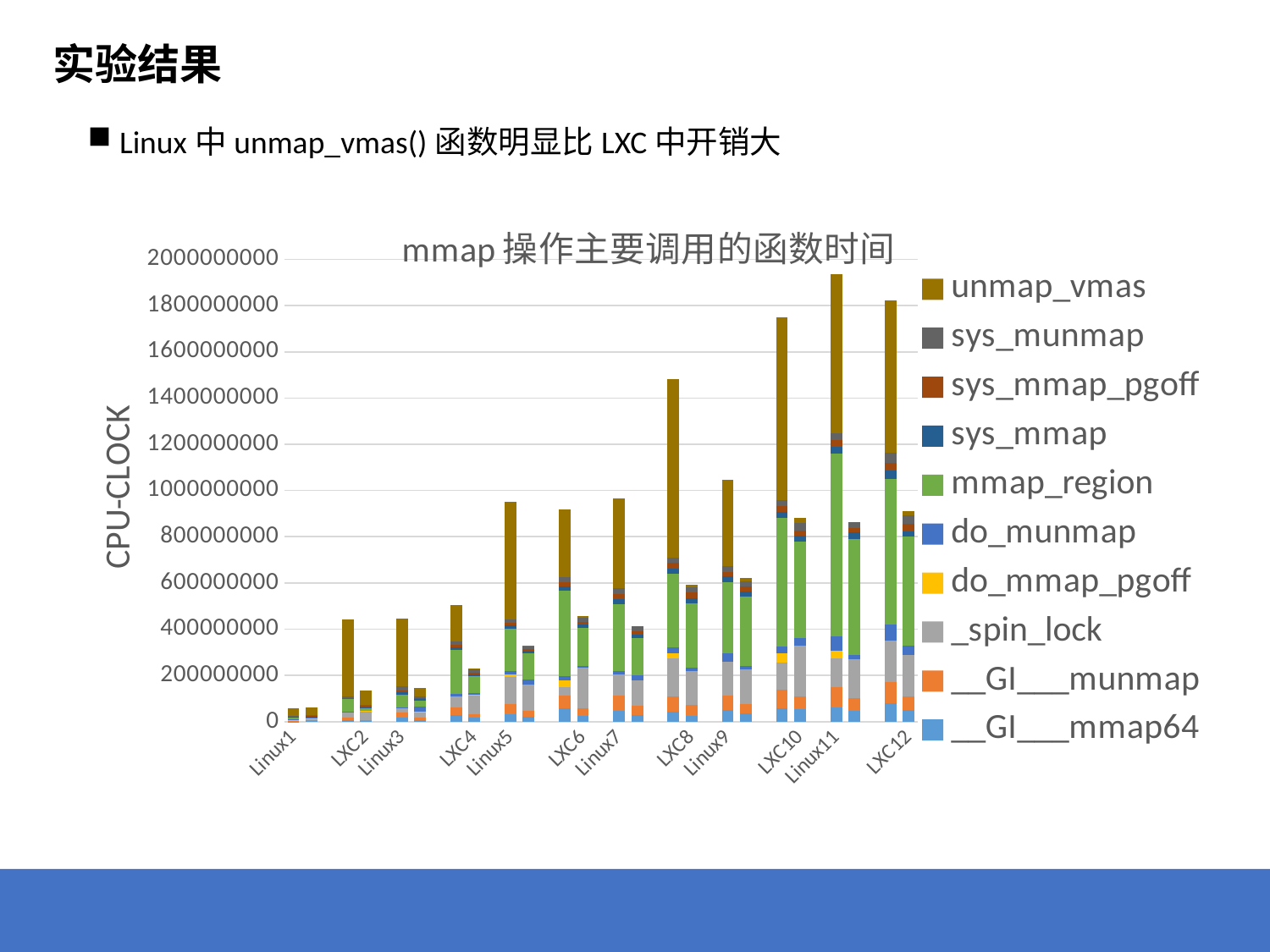

实验结果
Linux中unmap_vmas()函数明显比LXC中开销大

### Chart: mmap操作主要调用的函数时间

| Category | __GI___mmap64 | __GI___munmap | _spin_lock | do_mmap_pgoff | do_munmap | mmap_region | sys_mmap | sys_mmap_pgoff | sys_munmap | unmap_vmas |
|---|---|---|---|---|---|---|---|---|---|---|
| Linux1 | 1250700.0 | 1762350.0 | 2245575.0 | 2245575.0 | 4491150.0 | 8754900.0 | 739050.0 | 3013050.0 | 1989750.0 | 32262375.0 |
| LXC1 | 1513200.0 | 3492000.0 | 5238000.0 | 3492000.0 | 2502600.0 | 5499900.0 | 989400.0 | 1251300.0 | 2997300.0 | 32999400.0 |
|  | None | None | None | None | None | None | None | None | None | None |
| Linux2 | 7186925.0 | 9417350.0 | 21560775.0 | 0.0 | 3469550.0 | 55264975.0 | 3717375.0 | 2478250.0 | 5204325.0 | 332581150.0 |
| LXC2 | 2782500.0 | 3776250.0 | 35973750.0 | 4770000.0 | 0.0 | 12985000.0 | 2981250.0 | 4968750.0 | 2782500.0 | 64262500.0 |
|  | None | None | None | None | None | None | None | None | None | None |
| Linux3 | 17550000.0 | 22113000.0 | 18603000.0 | 0.0 | 4914000.0 | 55107000.0 | 9828000.0 | 7371000.0 | 16848000.0 | 294138000.0 |
| LXC3 | 7674650.0 | 9931900.0 | 22572500.0 | 3837325.0 | 21218150.0 | 27087000.0 | 4965950.0 | 6320300.0 | 5191675.0 | 37018900.0 |
|  | None | None | None | None | None | None | None | None | None | None |
| Linux4 | 29671425.0 | 31084350.0 | 48981400.0 | 0.0 | 10832425.0 | 188390000.0 | 10832425.0 | 14129250.0 | 14600225.0 | 156834675.0 |
| LXC4 | 17927000.0 | 13100500.0 | 82740000.0 | 3102750.0 | 7239750.0 | 72397500.0 | 8618750.0 | 7584500.0 | 13100500.0 | 3102750.0 |
|  | None | None | None | None | None | None | None | None | None | None |
| Linux5 | 33247200.0 | 44527500.0 | 116365200.0 | 10092900.0 | 13061400.0 | 185234400.0 | 14248800.0 | 11280300.0 | 14842500.0 | 506426100.0 |
| LXC5 | 20473875.0 | 28208450.0 | 112378825.0 | 0.0 | 23203725.0 | 111923850.0 | 9099500.0 | 7279600.0 | 11829350.0 | 4549750.0 |
|  | None | None | None | None | None | None | None | None | None | None |
| Linux6 | 56611400.0 | 56611400.0 | 35830000.0 | 31530400.0 | 15048600.0 | 371915400.0 | 17915000.0 | 17198400.0 | 22931200.0 | 293806000.0 |
| LXC6 | 25964400.0 | 31914575.0 | 174718775.0 | 0.0 | 9736650.0 | 162818425.0 | 15145900.0 | 10818500.0 | 19473300.0 | 8113875.0 |
|  | None | None | None | None | None | None | None | None | None | None |
| Linux7 | 45484575.0 | 67029900.0 | 93363075.0 | 0.0 | 11969625.0 | 291260875.0 | 22343300.0 | 20747350.0 | 23939250.0 | 389411800.0 |
| LXC7 | 29171725.0 | 38481850.0 | 112342175.0 | 0.0 | 19861600.0 | 161996175.0 | 14275525.0 | 15516875.0 | 20482275.0 | 0.0 |
|  | None | None | None | None | None | None | None | None | None | None |
| Linux8 | 45077550.0 | 65316450.0 | 164671050.0 | 19318950.0 | 26678550.0 | 317382750.0 | 22078800.0 | 25758600.0 | 22078800.0 | 771838050.0 |
| LXC8 | 26584500.0 | 47421000.0 | 146574000.0 | 0.0 | 13651500.0 | 278059500.0 | 22273500.0 | 24429000.0 | 23710500.0 | 9340500.0 |
|  | None | None | None | None | None | None | None | None | None | None |
| Linux9 | 51304050.0 | 59854725.0 | 146311550.0 | 0.0 | 37052925.0 | 308774375.0 | 24701950.0 | 19001500.0 | 24701950.0 | 375279625.0 |
| LXC9 | 34590275.0 | 42634525.0 | 148014200.0 | 0.0 | 16892925.0 | 297637250.0 | 23328325.0 | 20915050.0 | 22523900.0 | 16088500.0 |
|  | None | None | None | None | None | None | None | None | None | None |
| Linux10 | 59304700.0 | 78692775.0 | 116328450.0 | 41057100.0 | 28511875.0 | 556551800.0 | 26230925.0 | 26230925.0 | 26230925.0 | 790349175.0 |
| LXC10 | 54963700.0 | 55911350.0 | 217959500.0 | 0.0 | 34115400.0 | 417913650.0 | 23691250.0 | 21795950.0 | 34115400.0 | 20848300.0 |
|  | None | None | None | None | None | None | None | None | None | None |
| Linux11 | 61443600.0 | 87045100.0 | 125447350.0 | 34562025.0 | 58883450.0 | 793646500.0 | 29441725.0 | 28161650.0 | 29441725.0 | 687400275.0 |
| LXC11 | 48620850.0 | 51791775.0 | 169116000.0 | 0.0 | 20082525.0 | 501006150.0 | 27481350.0 | 21139500.0 | 24310425.0 | 0.0 |
|  | None | None | None | None | None | None | None | None | None | None |
| Linux12 | 80653500.0 | 91407300.0 | 178781925.0 | 0.0 | 69899700.0 | 627753075.0 | 37638300.0 | 34949850.0 | 41670975.0 | 661358700.0 |
| LXC12 | 49343800.0 | 58315400.0 | 179432000.0 | 0.0 | 41493650.0 | 471009000.0 | 23550450.0 | 33643500.0 | 34764950.0 | 17943200.0 |